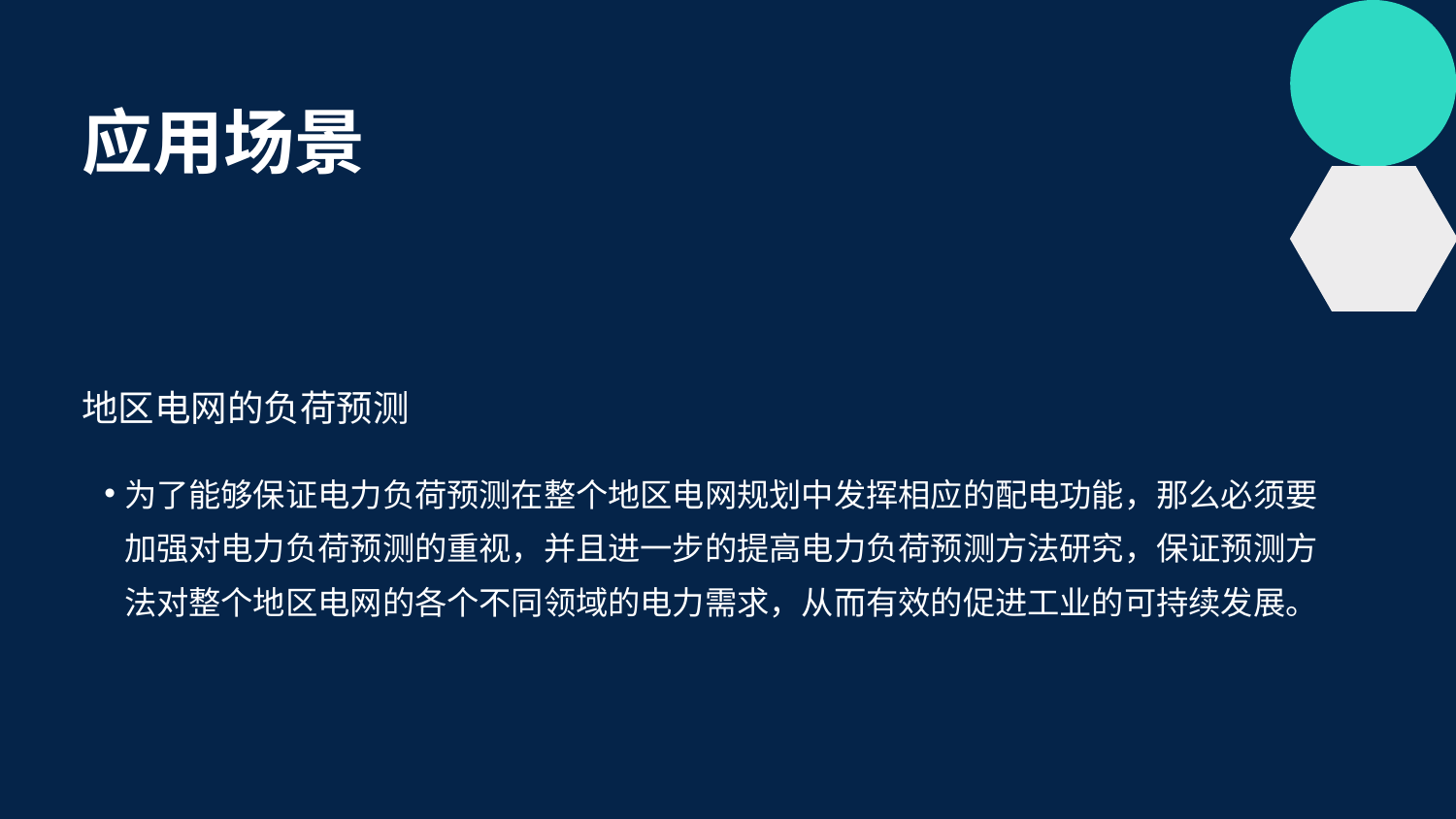

应用场景

地区电网的负荷预测
为了能够保证电力负荷预测在整个地区电网规划中发挥相应的配电功能，那么必须要加强对电力负荷预测的重视，并且进一步的提高电力负荷预测方法研究，保证预测方法对整个地区电网的各个不同领域的电力需求，从而有效的促进工业的可持续发展。